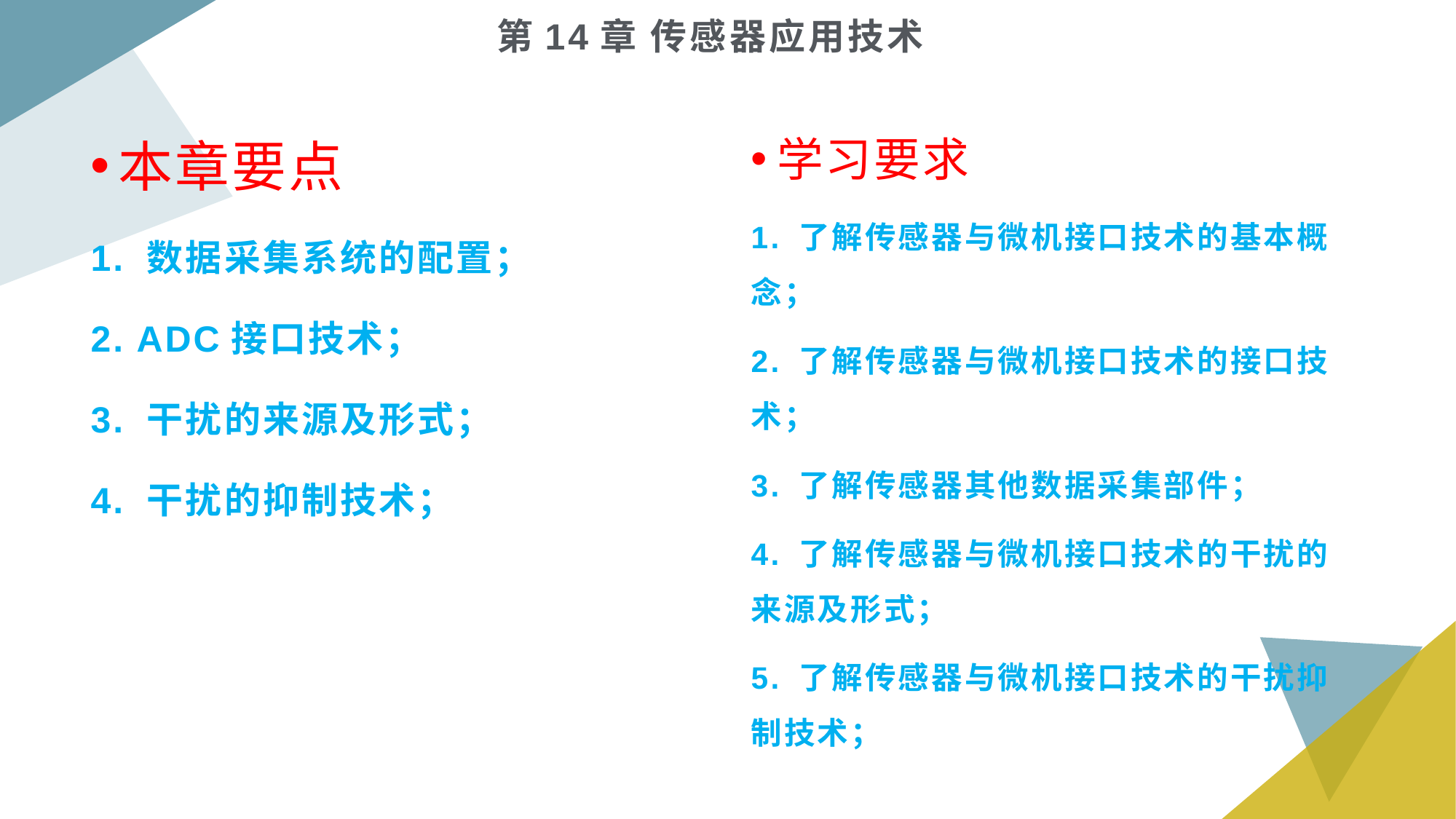

# 第14章 传感器应用技术
本章要点
1. 数据采集系统的配置；
2. ADC接口技术；
3. 干扰的来源及形式；
4. 干扰的抑制技术；

学习要求
1. 了解传感器与微机接口技术的基本概念；
2. 了解传感器与微机接口技术的接口技术；
3. 了解传感器其他数据采集部件；
4. 了解传感器与微机接口技术的干扰的来源及形式；
5. 了解传感器与微机接口技术的干扰抑制技术；